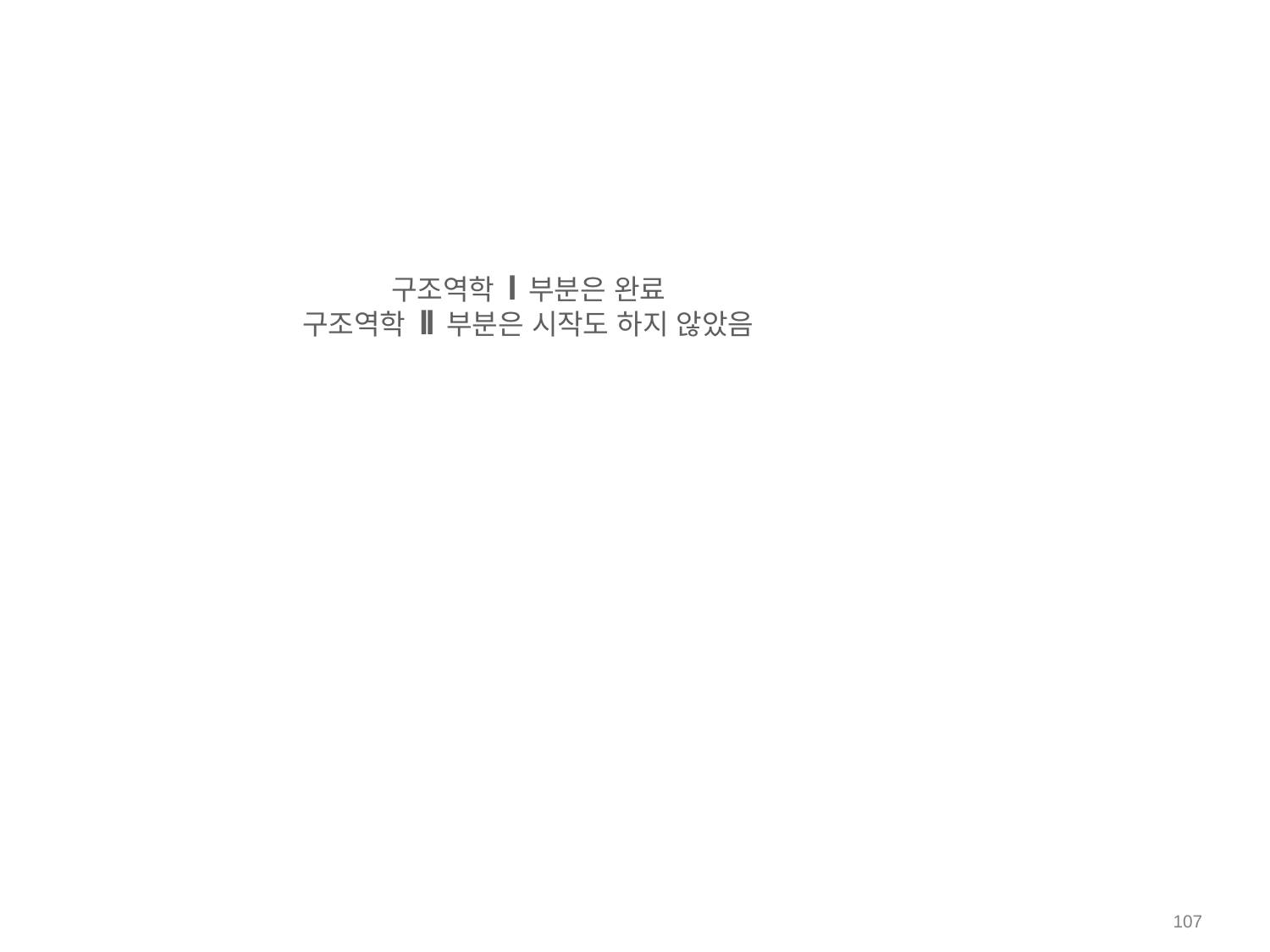

구조역학 I 부분은 완료
구조역학 II 부분은 시작도 하지 않았음